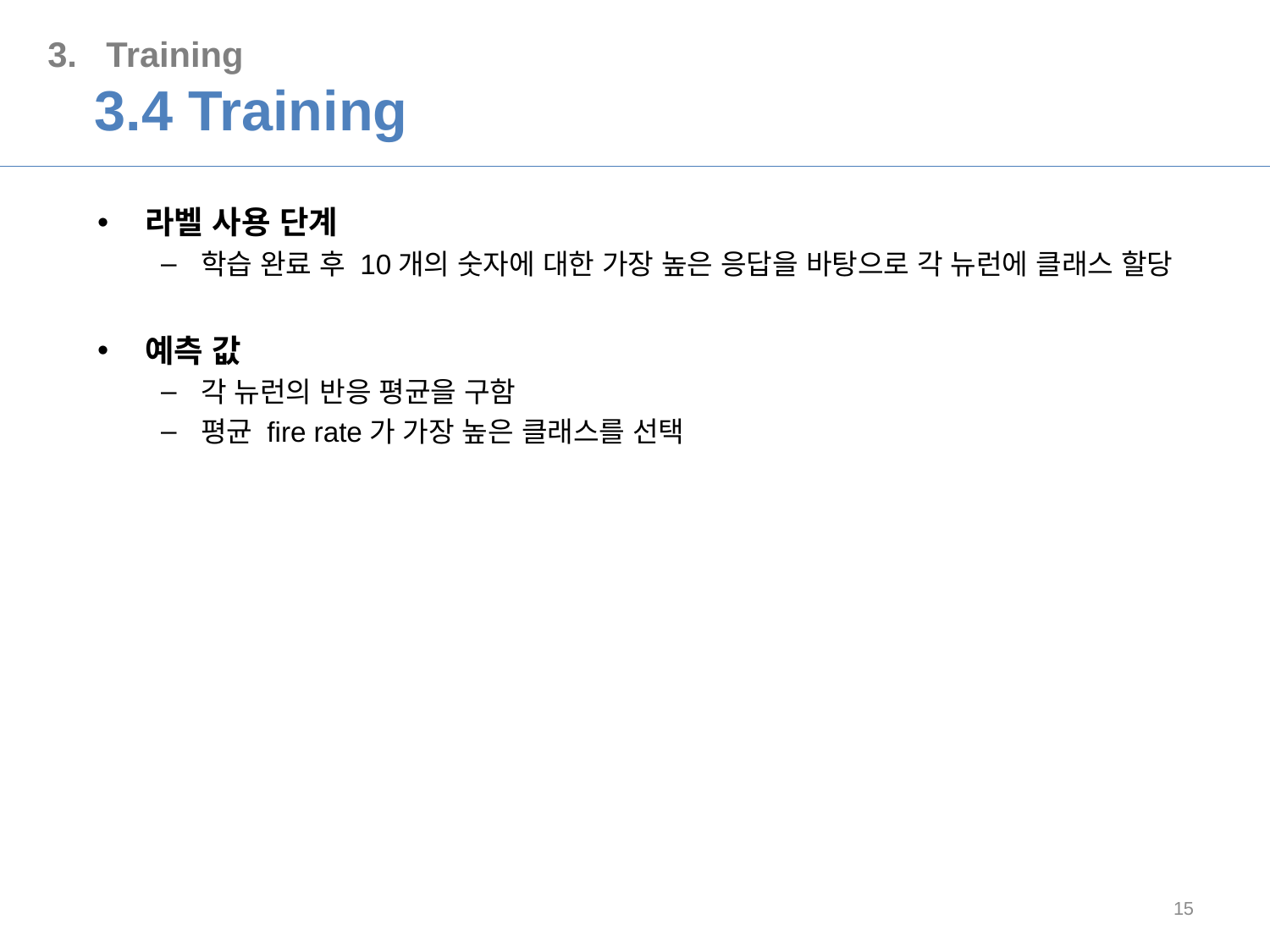

3.   Training
   3.4 Training
라벨 사용 단계
학습 완료 후 10개의 숫자에 대한 가장 높은 응답을 바탕으로 각 뉴런에 클래스 할당

예측 값
각 뉴런의 반응 평균을 구함
평균 fire rate가 가장 높은 클래스를 선택

15